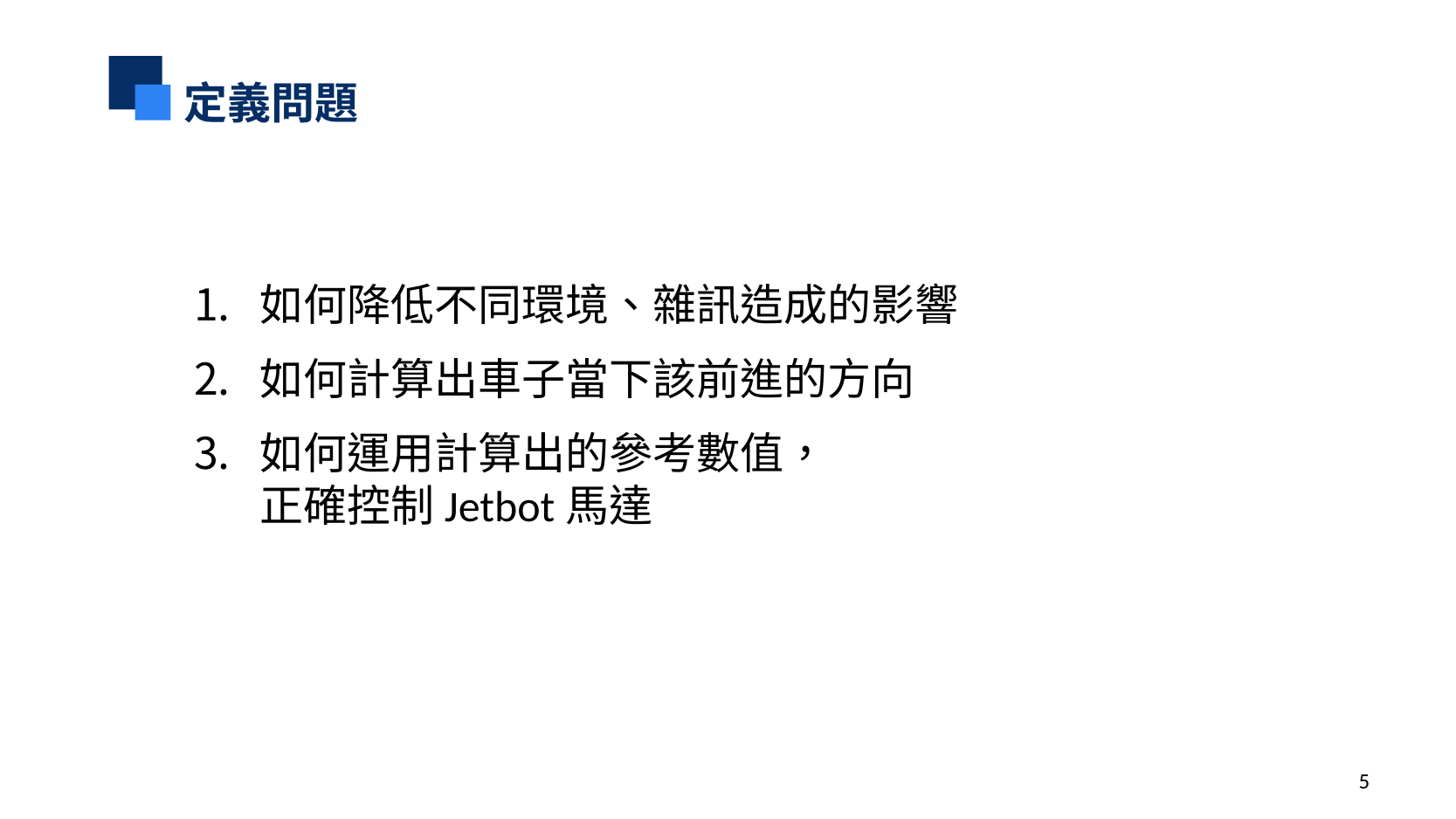

定義問題

如何降低不同環境、雜訊造成的影響
如何計算出車子當下該前進的方向
如何運用計算出的參考數值，
正確控制Jetbot馬達
5